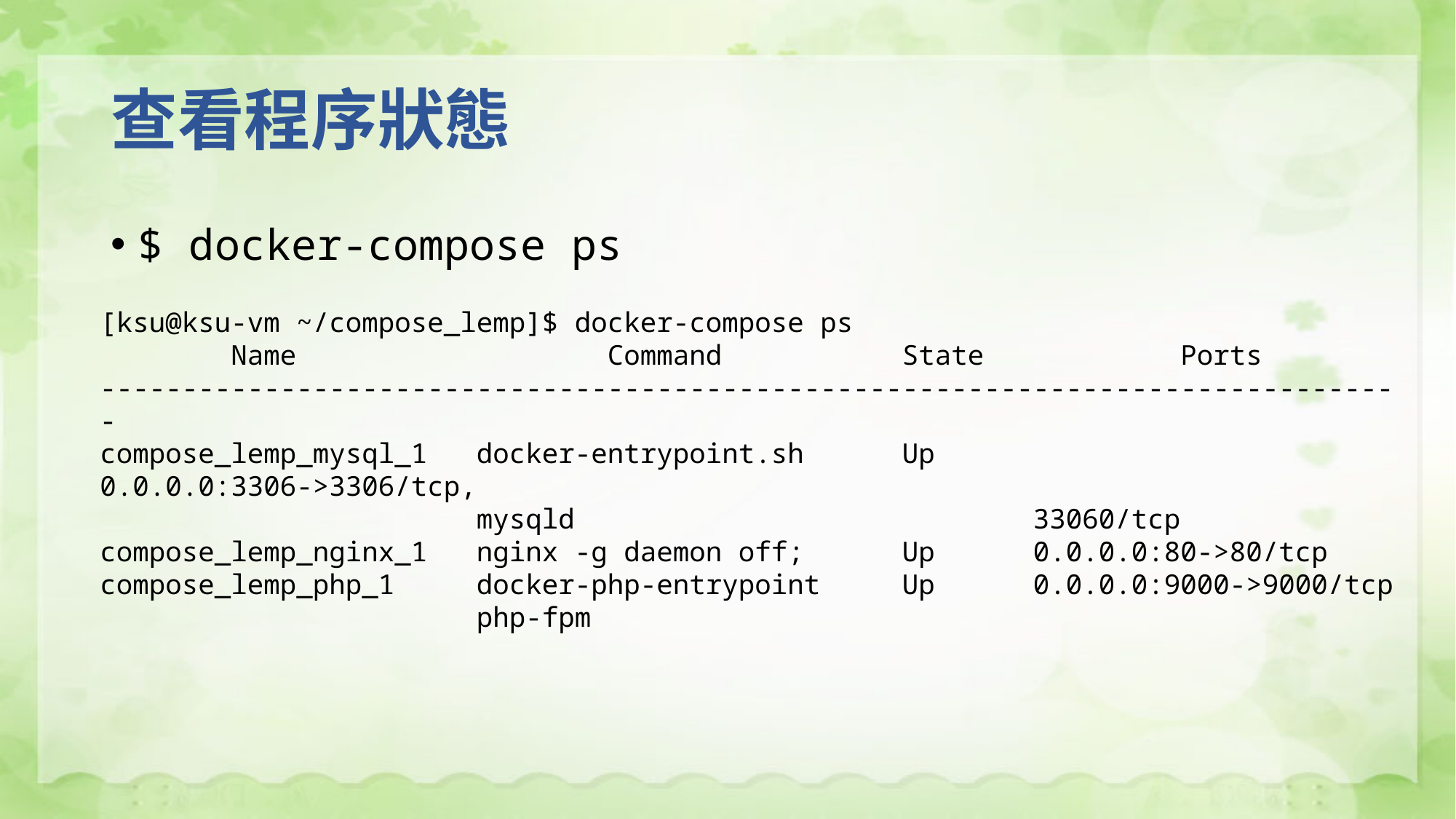

# 查看程序狀態
$ docker-compose ps

[ksu@ksu-vm ~/compose_lemp]$ docker-compose ps
        Name                   Command           State            Ports
--------------------------------------------------------------------------------
compose_lemp_mysql_1   docker-entrypoint.sh      Up      0.0.0.0:3306->3306/tcp,
                       mysqld                            33060/tcp
compose_lemp_nginx_1   nginx -g daemon off;      Up      0.0.0.0:80->80/tcp
compose_lemp_php_1     docker-php-entrypoint     Up      0.0.0.0:9000->9000/tcp
                       php-fpm